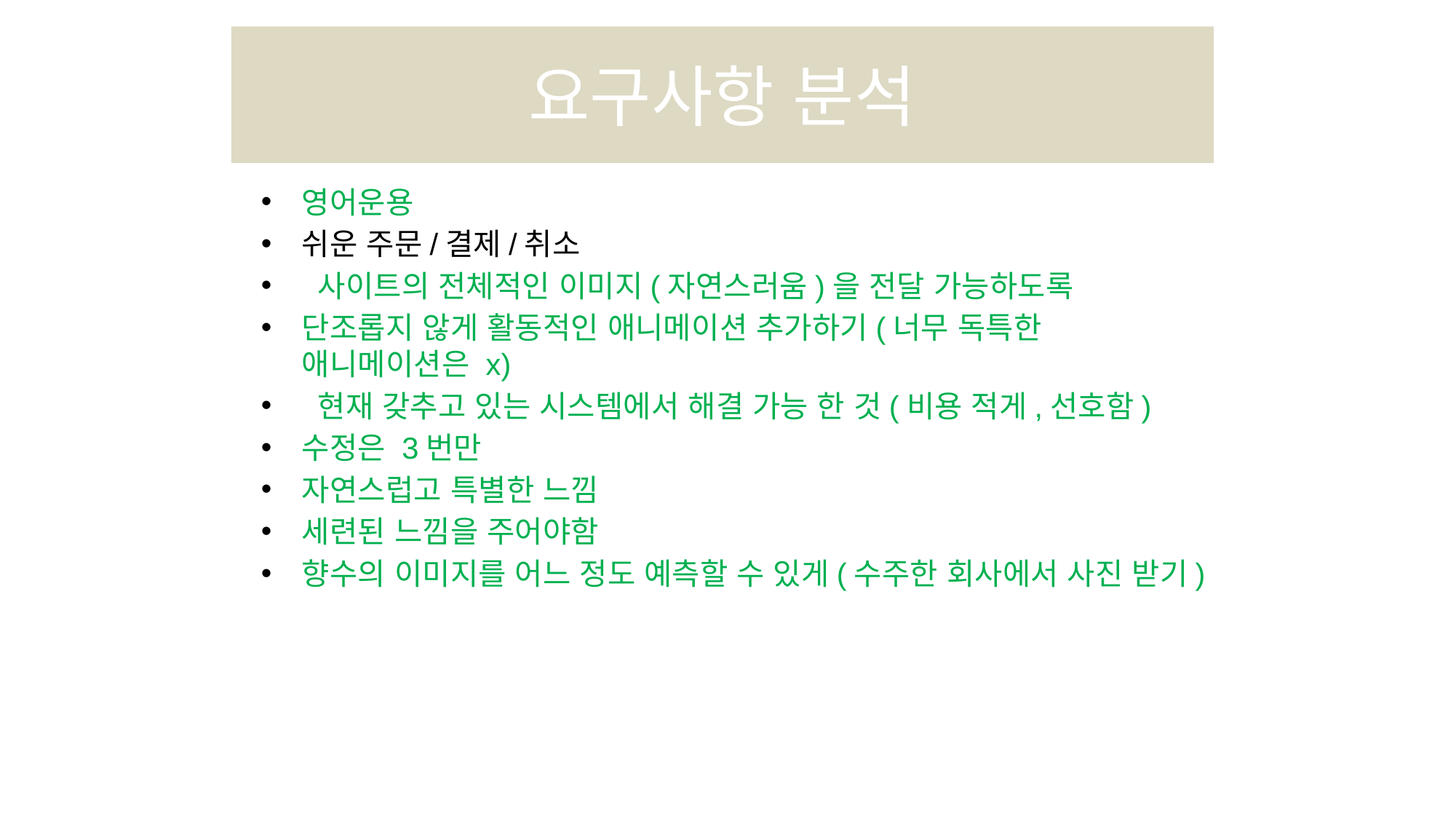

# 요구사항 분석
영어운용
쉬운 주문/결제/취소
 사이트의 전체적인 이미지(자연스러움)을 전달 가능하도록
단조롭지 않게 활동적인 애니메이션 추가하기(너무 독특한 애니메이션은 x)
 현재 갖추고 있는 시스템에서 해결 가능 한 것(비용 적게,선호함)
수정은 3번만
자연스럽고 특별한 느낌
세련된 느낌을 주어야함
향수의 이미지를 어느 정도 예측할 수 있게(수주한 회사에서 사진 받기)